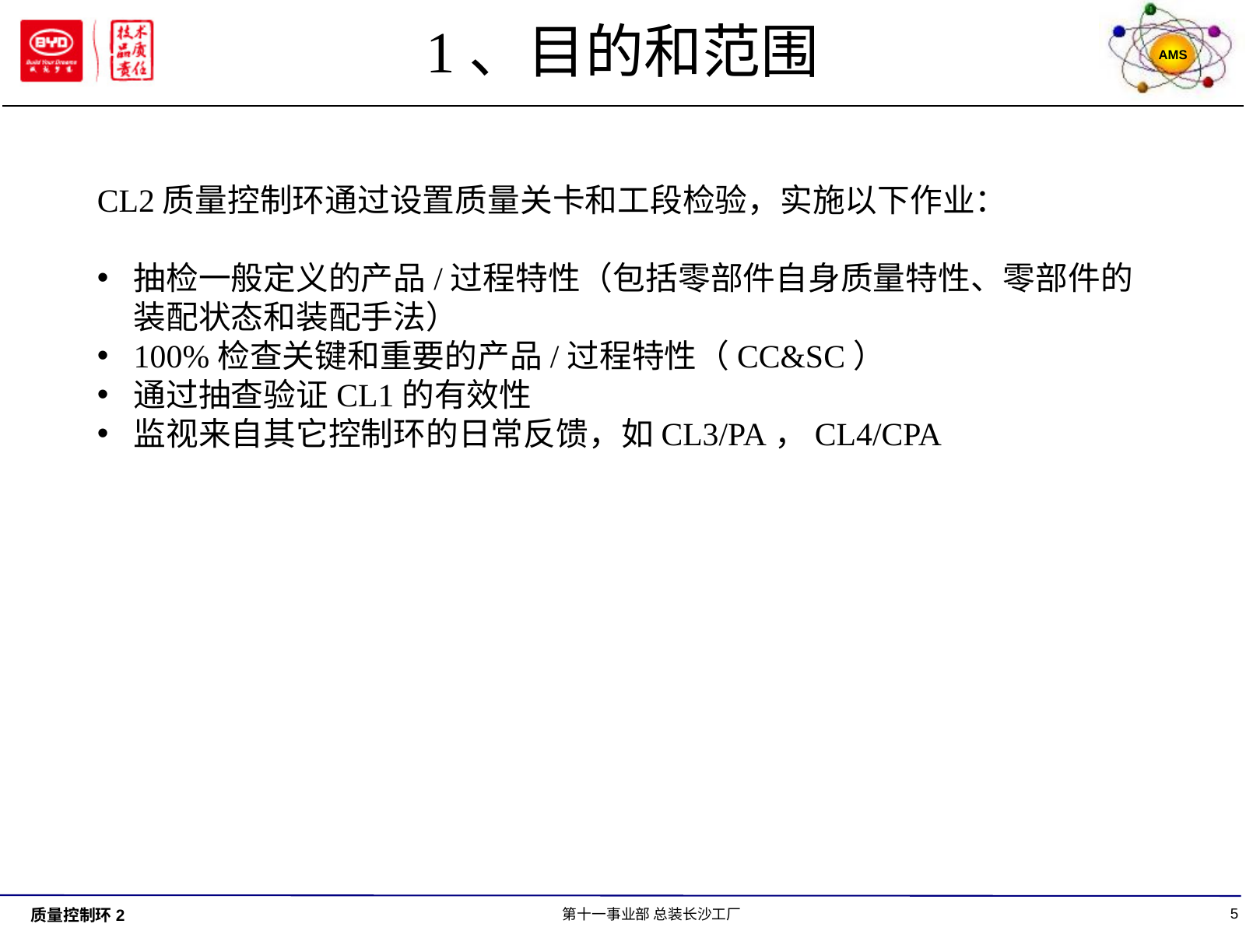

# 1、目的和范围
CL2质量控制环通过设置质量关卡和工段检验，实施以下作业：

抽检一般定义的产品/过程特性（包括零部件自身质量特性、零部件的装配状态和装配手法）
100%检查关键和重要的产品/过程特性（CC&SC）
通过抽查验证CL1的有效性
监视来自其它控制环的日常反馈，如CL3/PA，CL4/CPA